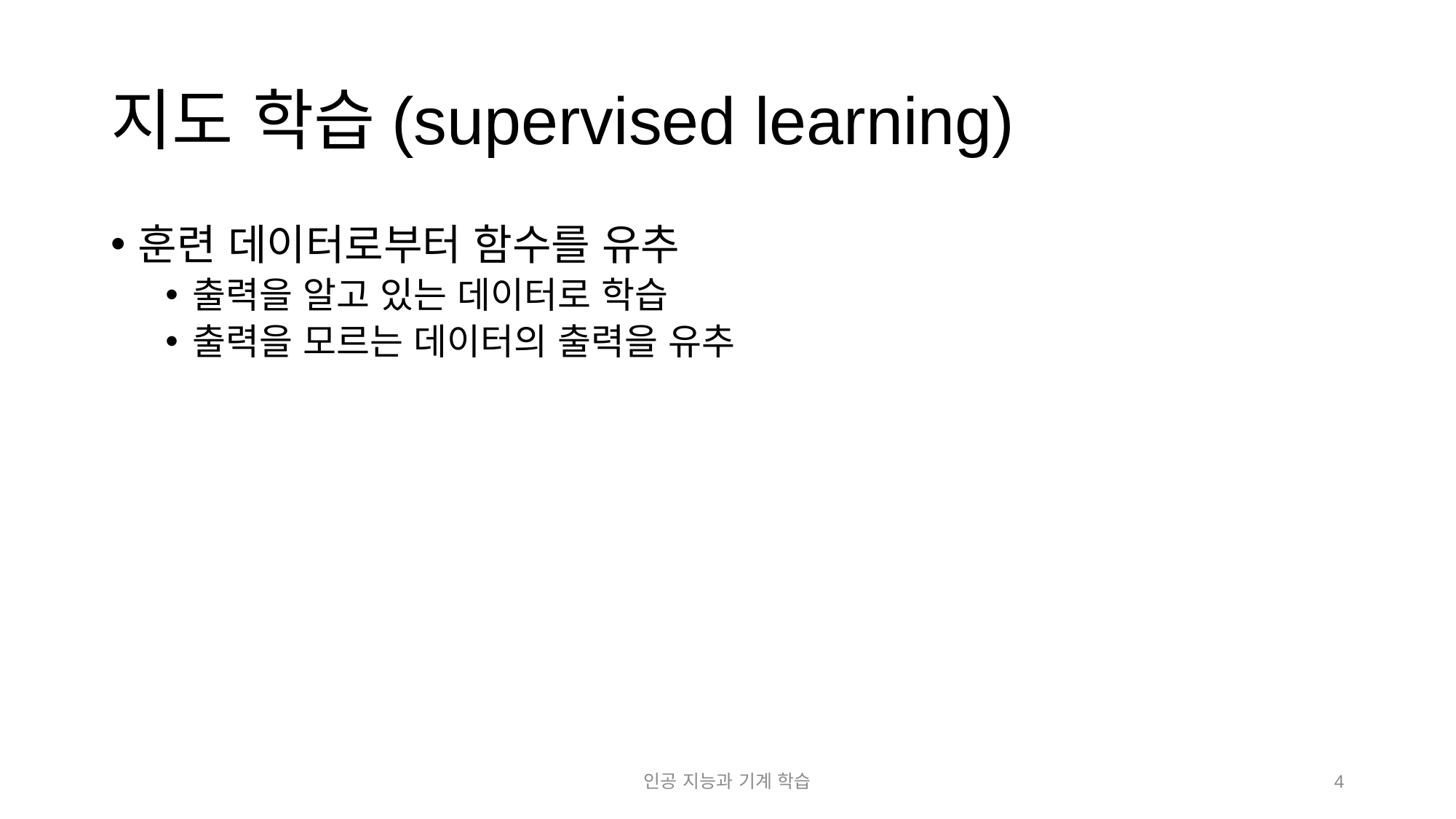

# 지도 학습(supervised learning)
훈련 데이터로부터 함수를 유추
출력을 알고 있는 데이터로 학습
출력을 모르는 데이터의 출력을 유추
인공 지능과 기계 학습
4